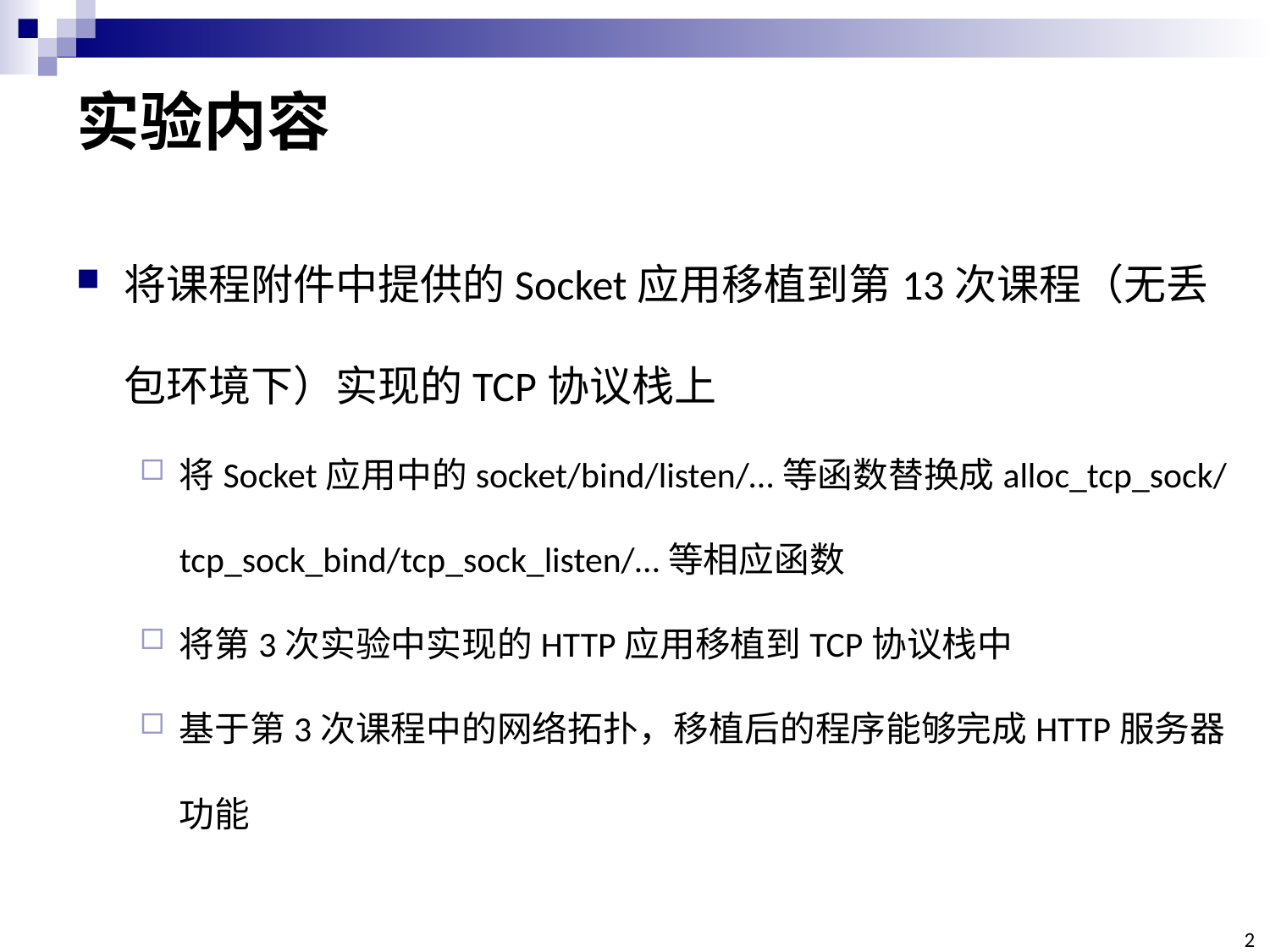

# 实验内容
将课程附件中提供的Socket应用移植到第13次课程（无丢包环境下）实现的TCP协议栈上
将Socket应用中的socket/bind/listen/…等函数替换成alloc_tcp_sock/ tcp_sock_bind/tcp_sock_listen/…等相应函数
将第3次实验中实现的HTTP应用移植到TCP协议栈中
基于第3次课程中的网络拓扑，移植后的程序能够完成HTTP服务器功能

2